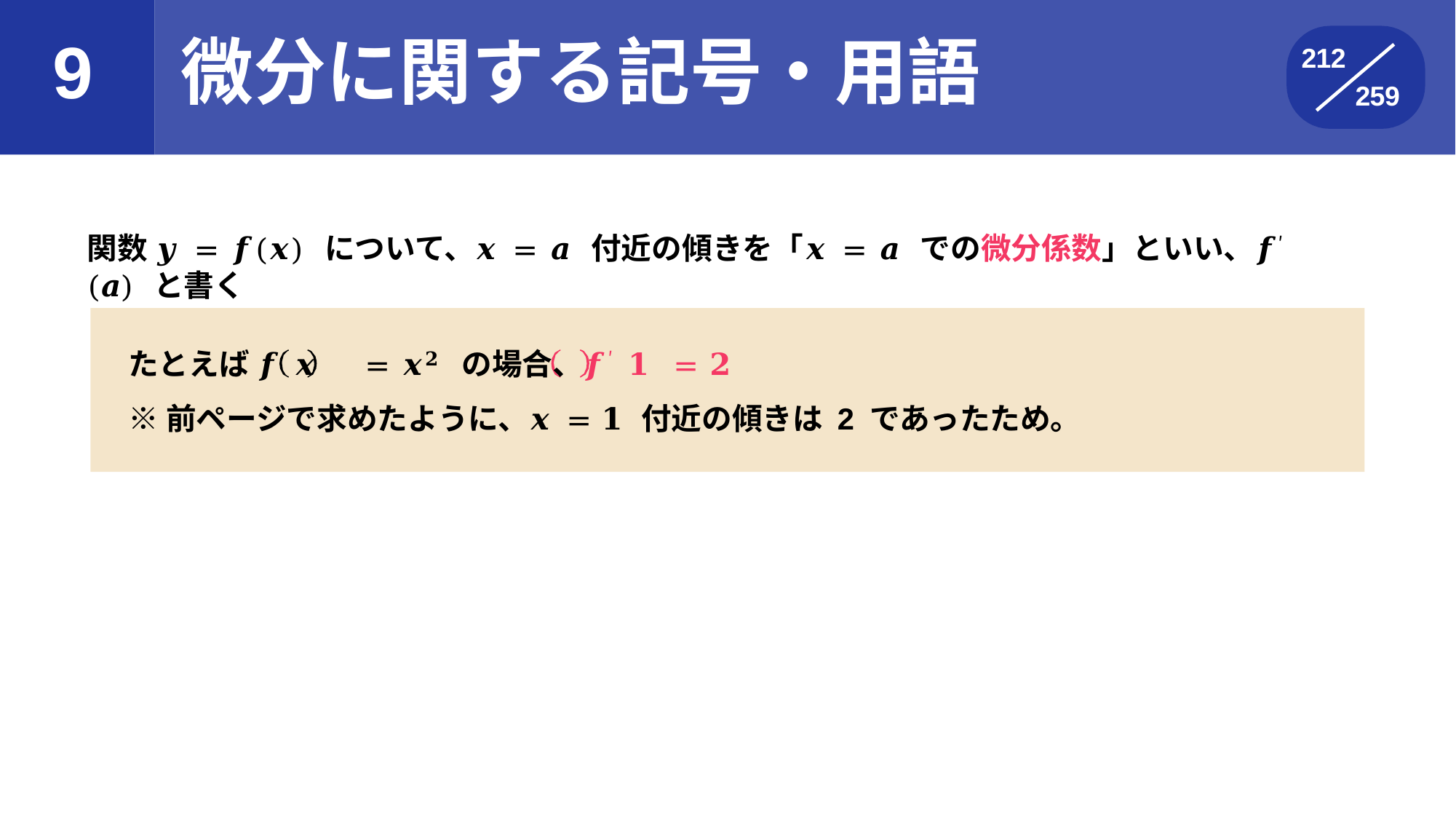

# 9	微分に関する記号・用語
212
259
関数 𝒚 = 𝒇(𝒙) について、𝒙 = 𝒂 付近の傾きを「𝒙 = 𝒂 での微分係数」といい、𝒇′(𝒂) と書く

たとえば 𝒇 𝒙	= 𝒙𝟐 の場合、𝒇′  𝟏	= 𝟐
※前ページで求めたように、𝒙 = 𝟏 付近の傾きは 2 であったため。